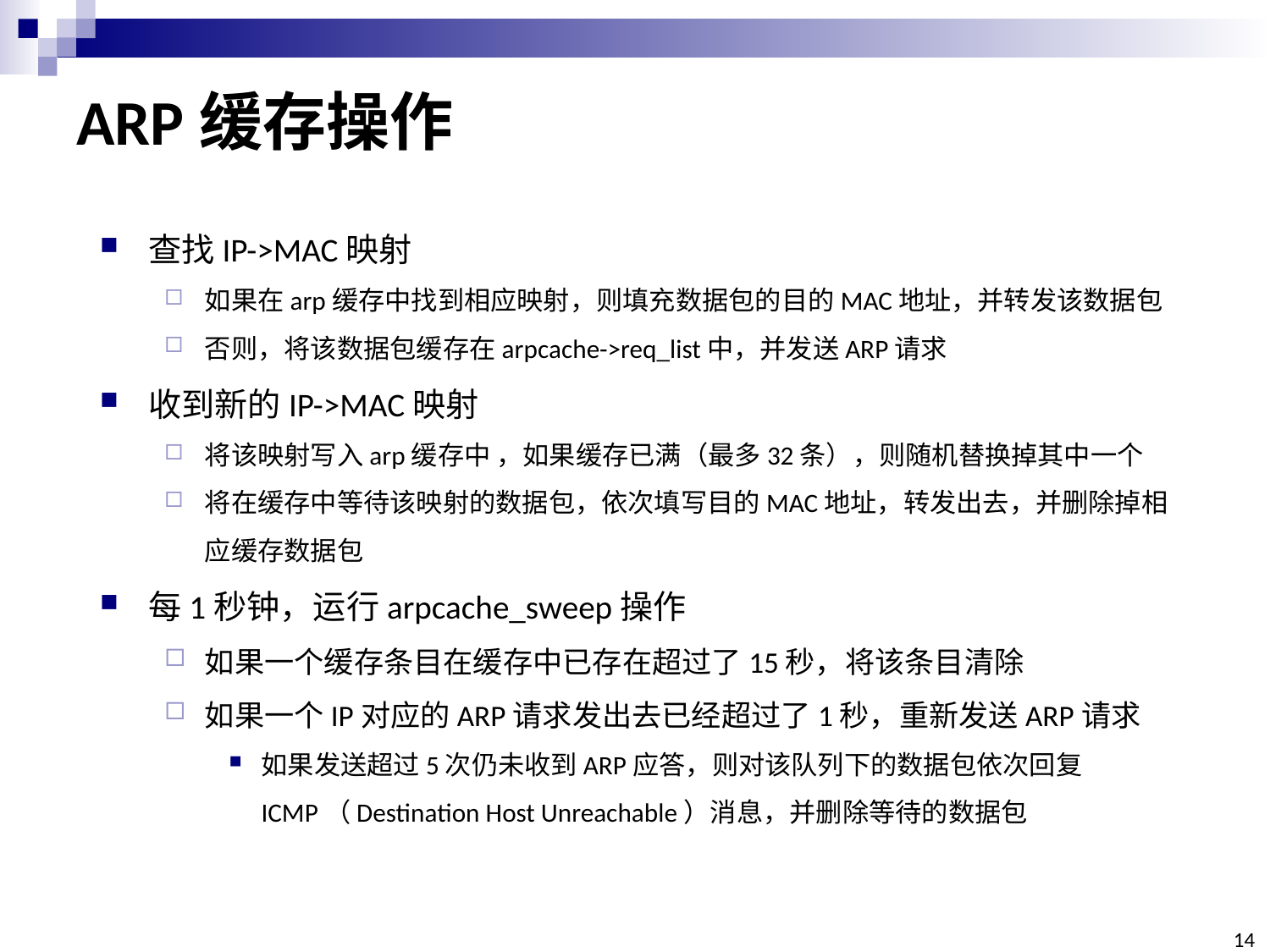

# ARP缓存操作
查找IP->MAC映射
如果在arp缓存中找到相应映射，则填充数据包的目的MAC地址，并转发该数据包
否则，将该数据包缓存在arpcache->req_list中，并发送ARP请求
收到新的IP->MAC映射
将该映射写入arp缓存中 ，如果缓存已满（最多32条），则随机替换掉其中一个
将在缓存中等待该映射的数据包，依次填写目的MAC地址，转发出去，并删除掉相应缓存数据包
每1秒钟，运行arpcache_sweep操作
如果一个缓存条目在缓存中已存在超过了15秒，将该条目清除
如果一个IP对应的ARP请求发出去已经超过了1秒，重新发送ARP请求
如果发送超过5次仍未收到ARP应答，则对该队列下的数据包依次回复ICMP（Destination Host Unreachable）消息，并删除等待的数据包
14